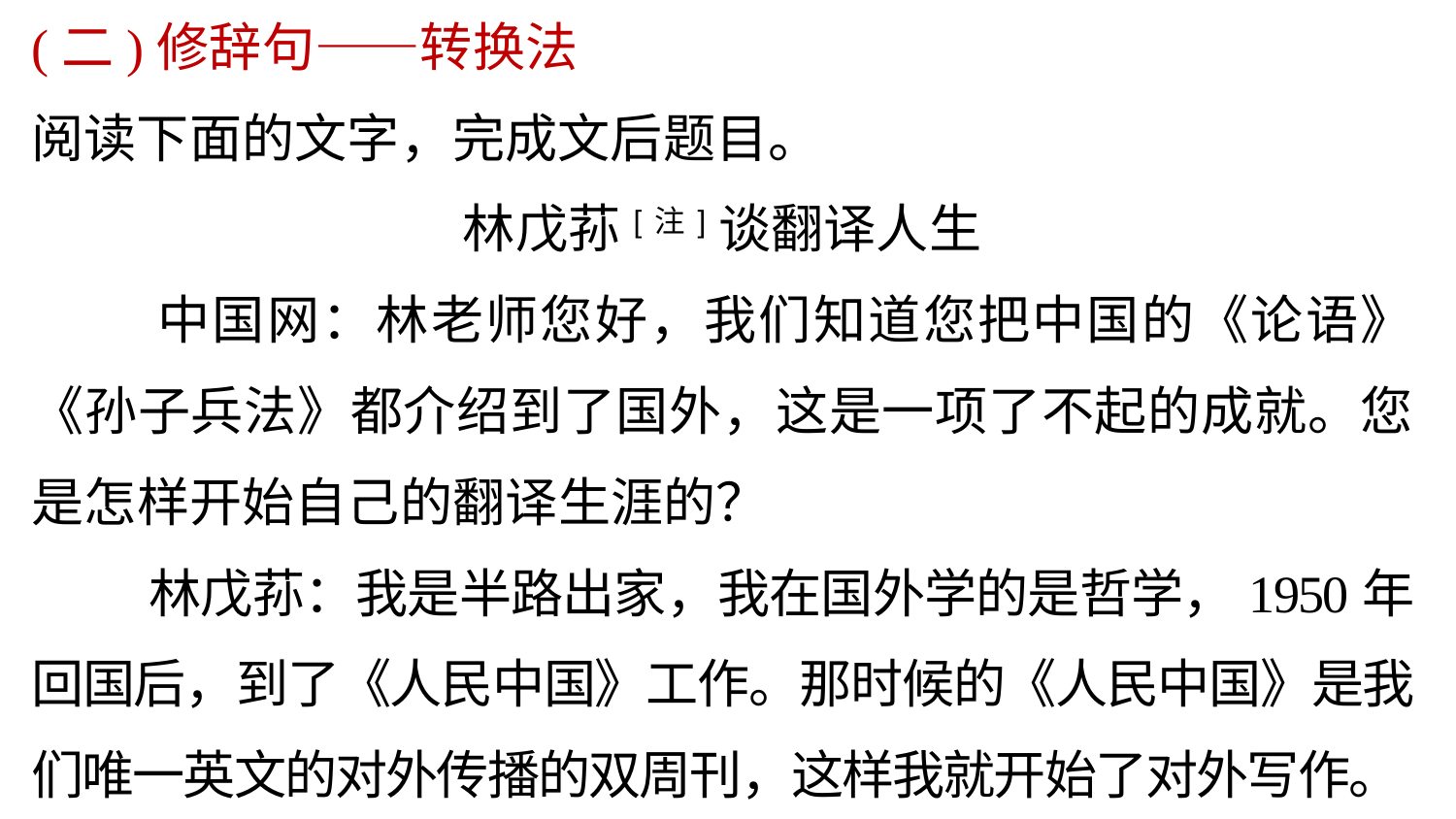

(二)修辞句——转换法
阅读下面的文字，完成文后题目。
林戊荪[注]谈翻译人生
        中国网：林老师您好，我们知道您把中国的《论语》《孙子兵法》都介绍到了国外，这是一项了不起的成就。您是怎样开始自己的翻译生涯的？
        林戊荪：我是半路出家，我在国外学的是哲学，1950年回国后，到了《人民中国》工作。那时候的《人民中国》是我们唯一英文的对外传播的双周刊，这样我就开始了对外写作。